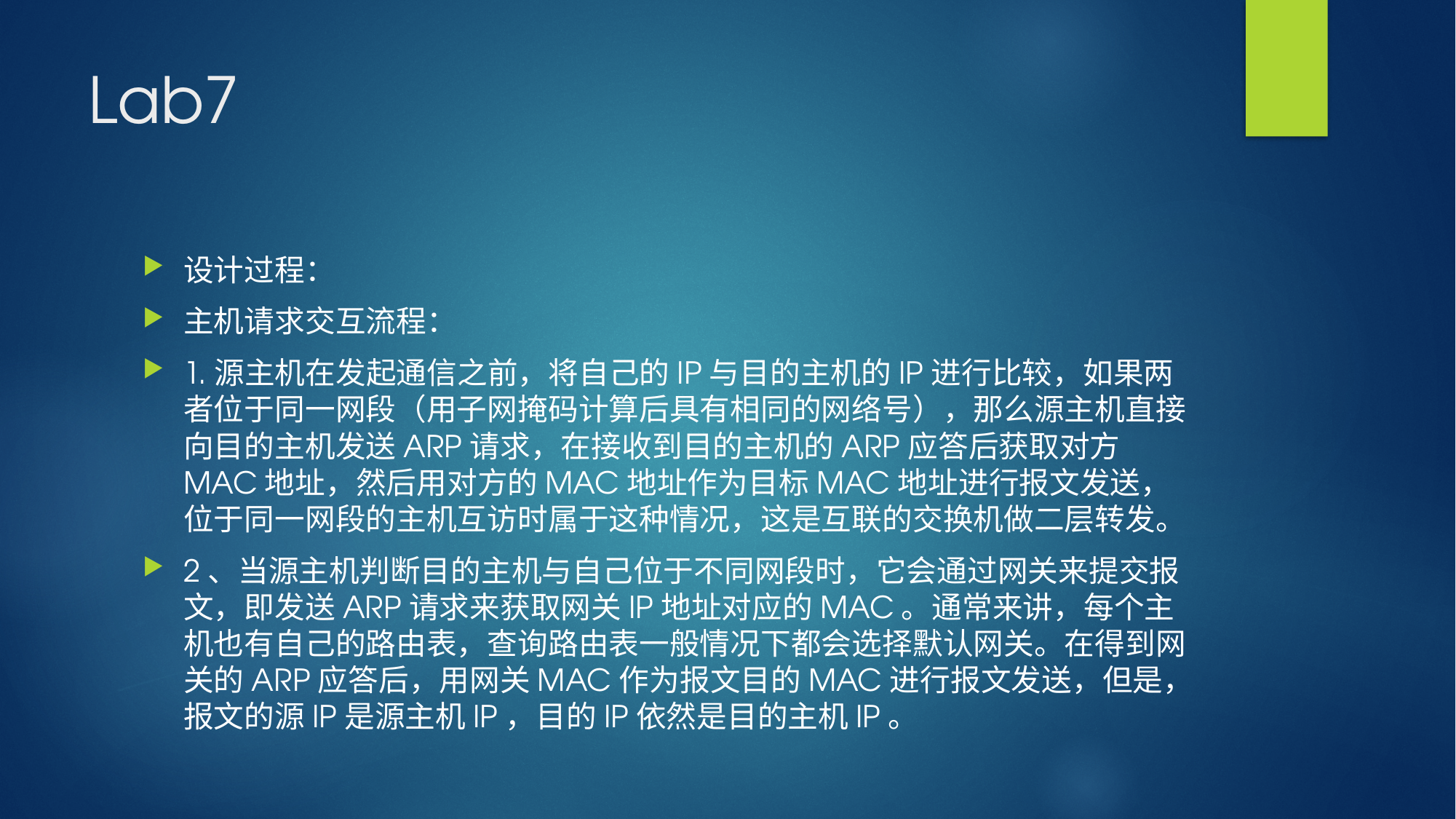

# Lab7
设计过程：
主机请求交互流程：
1.源主机在发起通信之前，将自己的IP与目的主机的IP进行比较，如果两者位于同一网段（用子网掩码计算后具有相同的网络号），那么源主机直接向目的主机发送ARP请求，在接收到目的主机的ARP应答后获取对方MAC地址，然后用对方的MAC地址作为目标MAC地址进行报文发送，位于同一网段的主机互访时属于这种情况，这是互联的交换机做二层转发。
2、当源主机判断目的主机与自己位于不同网段时，它会通过网关来提交报文，即发送ARP请求来获取网关IP地址对应的MAC。通常来讲，每个主机也有自己的路由表，查询路由表一般情况下都会选择默认网关。在得到网关的ARP应答后，用网关MAC作为报文目的MAC进行报文发送，但是，报文的源IP是源主机IP，目的IP依然是目的主机IP。